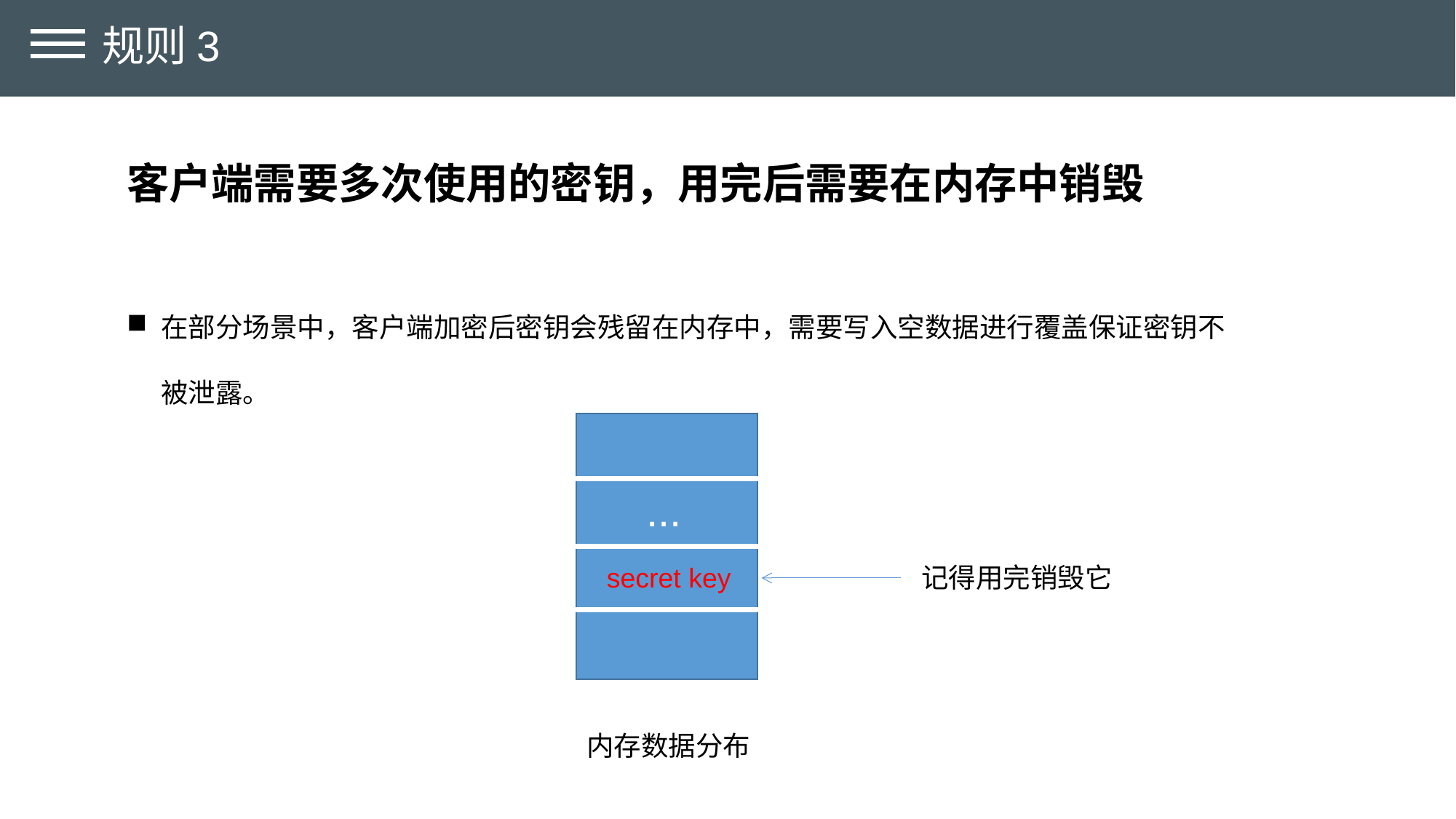

规则3
客户端需要多次使用的密钥，用完后需要在内存中销毁
在部分场景中，客户端加密后密钥会残留在内存中，需要写入空数据进行覆盖保证密钥不被泄露。

...
secret key
记得用完销毁它
内存数据分布